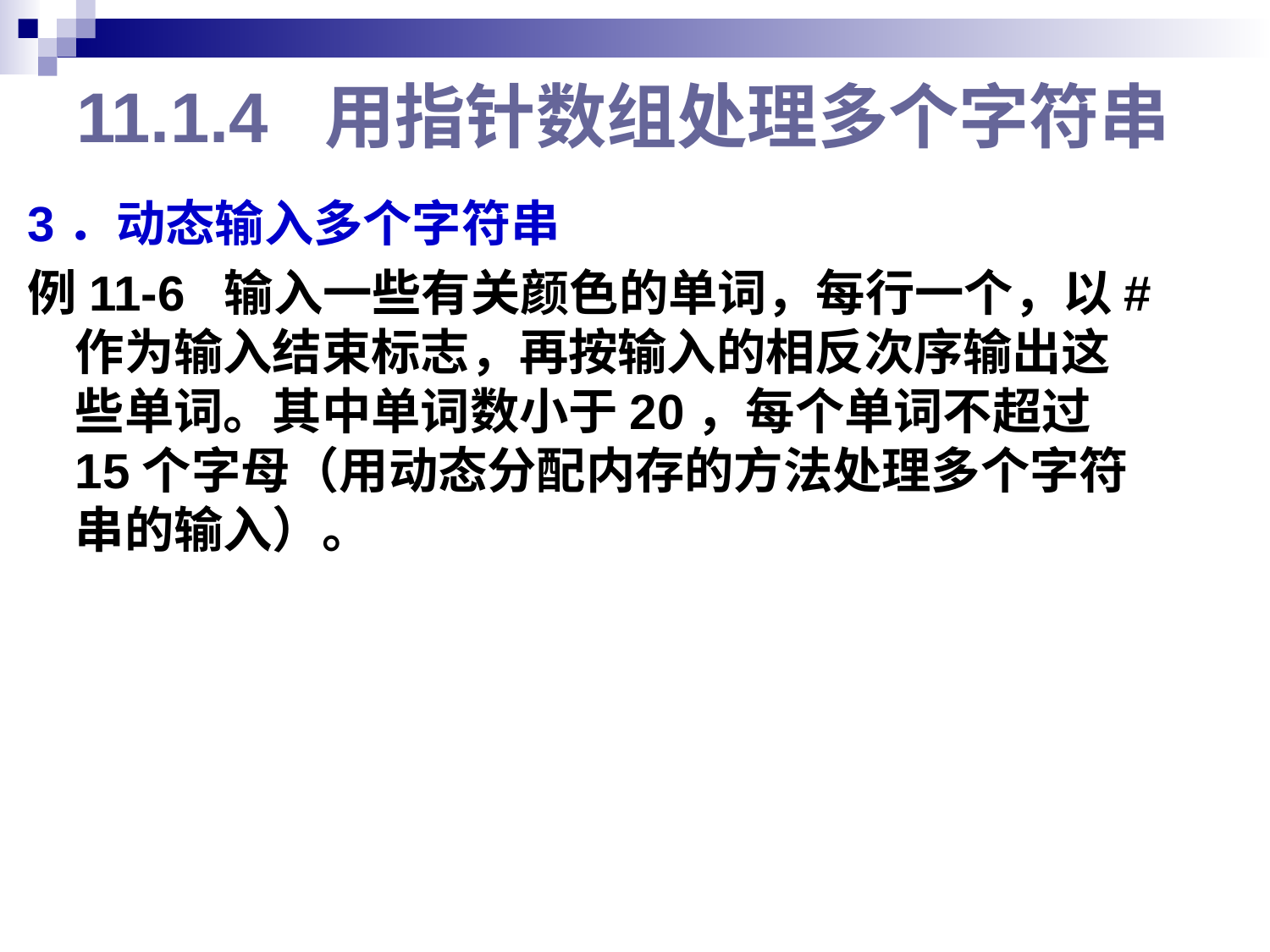

# 11.1.4  用指针数组处理多个字符串
3．动态输入多个字符串
例11-6  输入一些有关颜色的单词，每行一个，以#作为输入结束标志，再按输入的相反次序输出这些单词。其中单词数小于20，每个单词不超过15个字母（用动态分配内存的方法处理多个字符串的输入）。